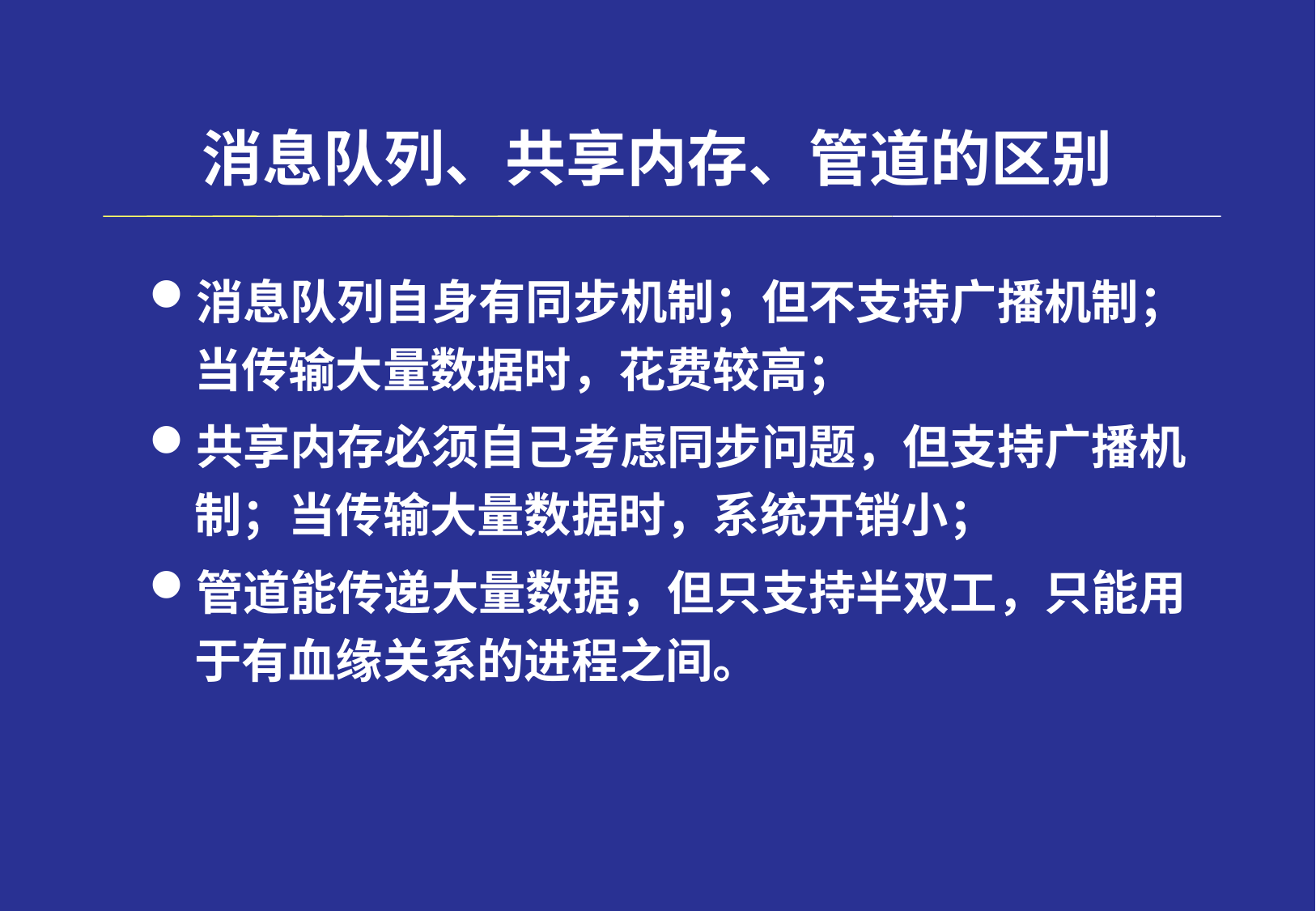

# 消息队列、共享内存、管道的区别
消息队列自身有同步机制；但不支持广播机制； 当传输大量数据时，花费较高；
共享内存必须自己考虑同步问题，但支持广播机制；当传输大量数据时，系统开销小；
管道能传递大量数据，但只支持半双工，只能用于有血缘关系的进程之间。